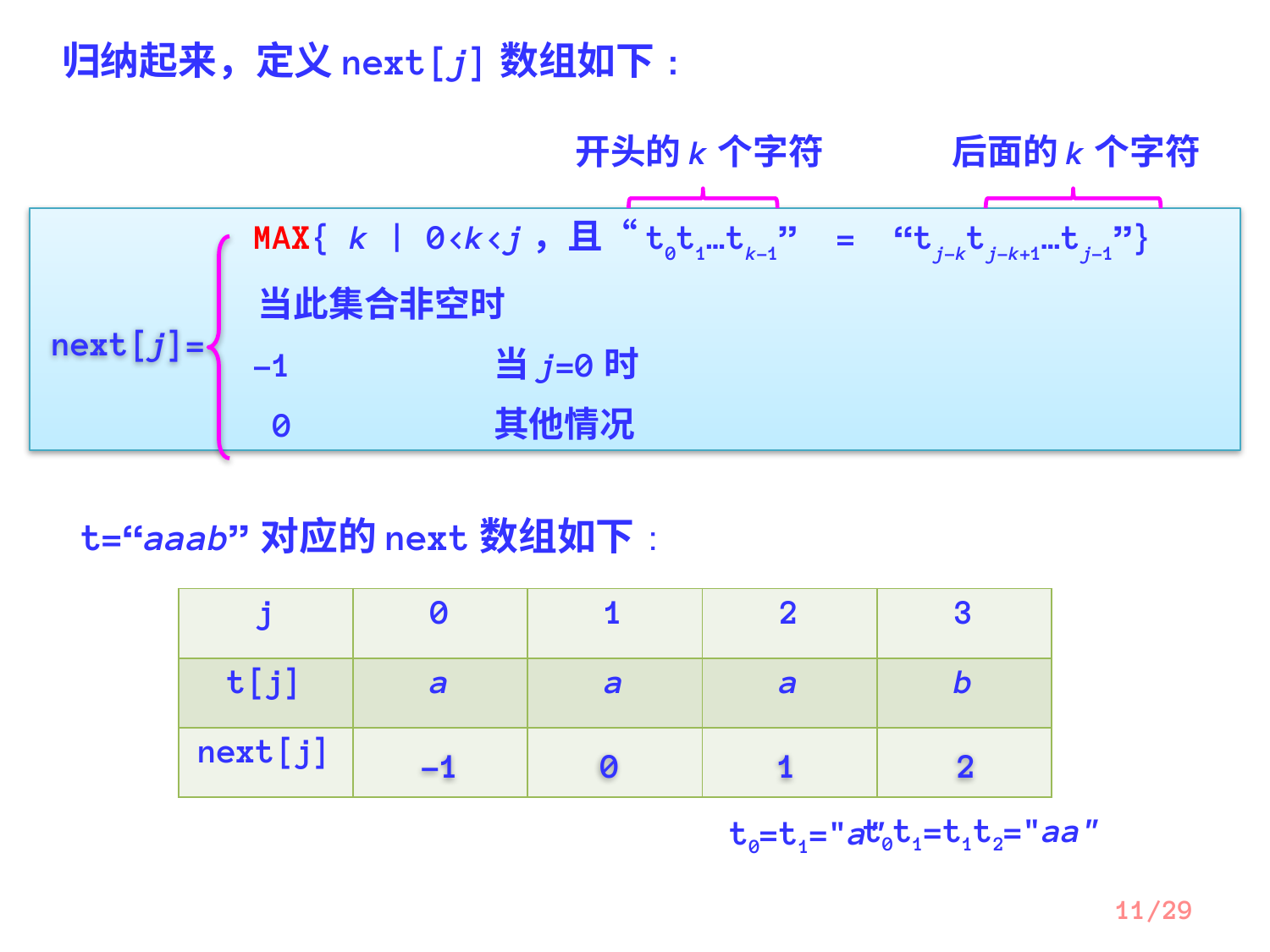

归纳起来，定义next[j]数组如下:

开头的k个字符
后面的k个字符

           MAX{ k | 0<k<j，且“t0t1…tk-1”  =  “tj-ktj-k+1…tj-1”}
            	          当此集合非空时
           -1          当j=0时
            0          其他情况

next[j]=
t=“aaab”对应的next数组如下:
| j | 0 | 1 | 2 | 3 |
| --- | --- | --- | --- | --- |
| t[j] | a | a | a | b |
| next[j] |  |  |  |  |

-1
0
1
2
t0t1=t1t2="aa"
t0=t1="a"
11/29